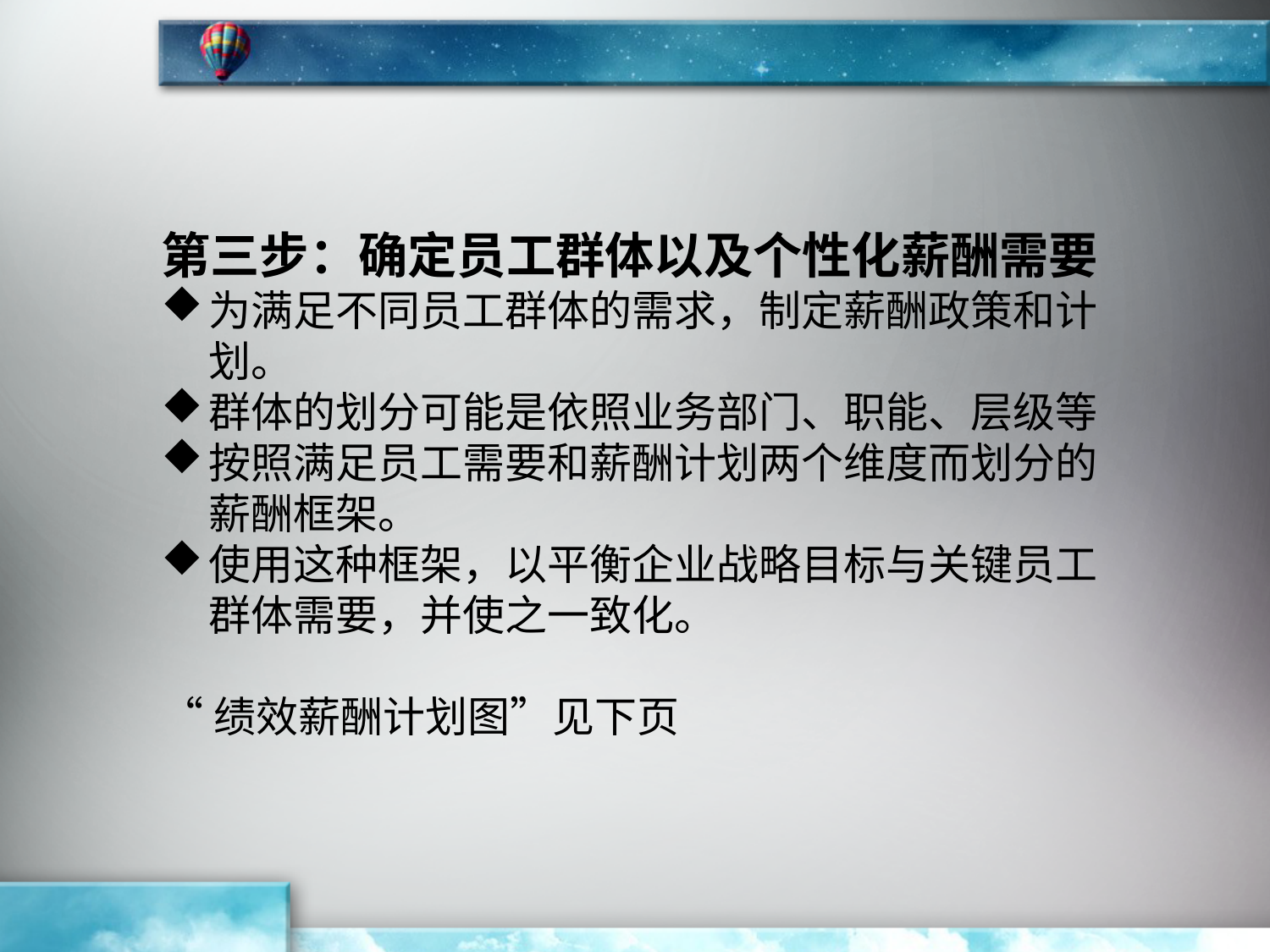

第三步：确定员工群体以及个性化薪酬需要
为满足不同员工群体的需求，制定薪酬政策和计划。
群体的划分可能是依照业务部门、职能、层级等
按照满足员工需要和薪酬计划两个维度而划分的薪酬框架。
使用这种框架，以平衡企业战略目标与关键员工群体需要，并使之一致化。

“绩效薪酬计划图”见下页